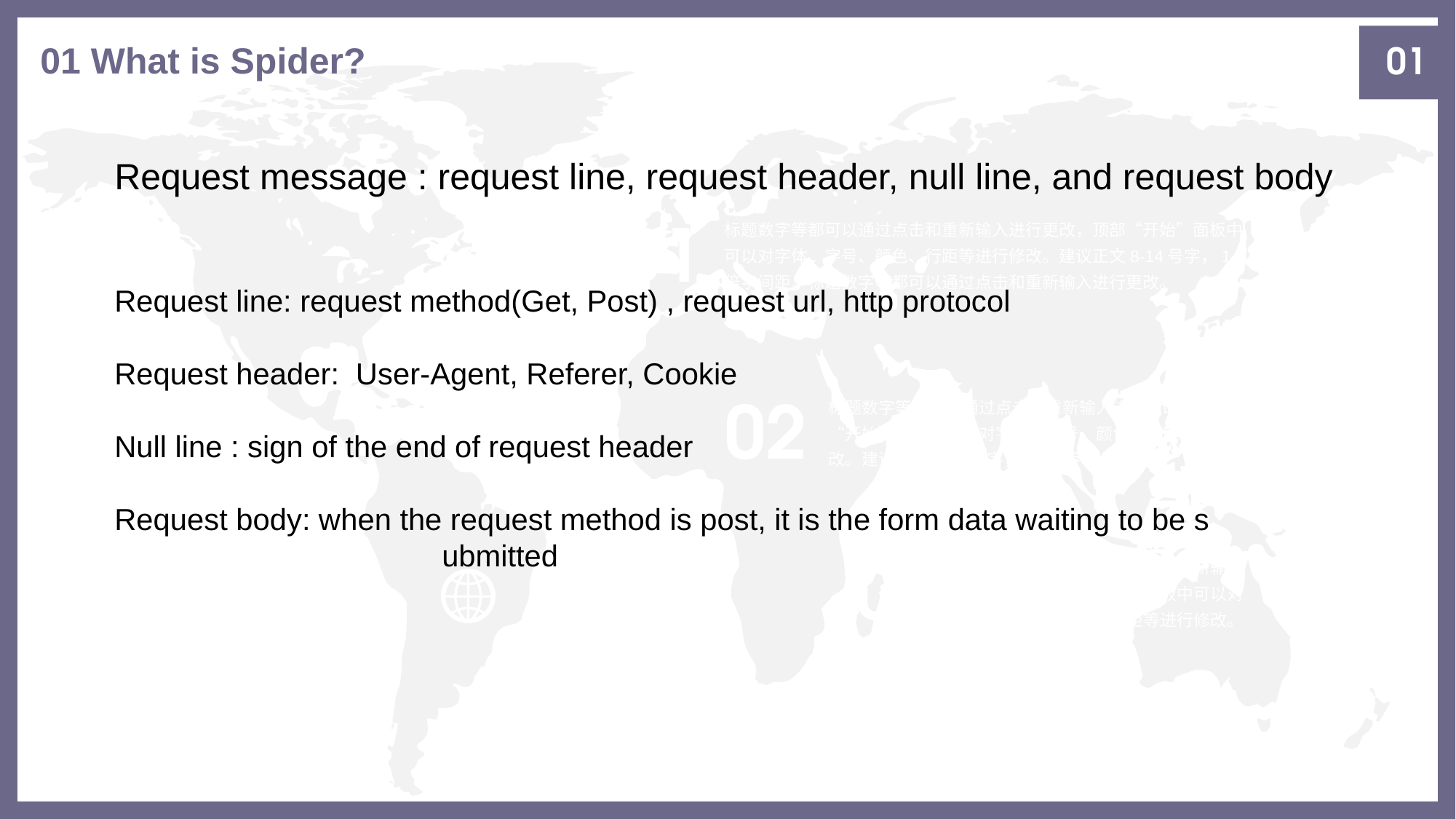

01
01 What is Spider?
Request message : request line, request header, null line, and request body
01
标题数字等都可以通过点击和重新输入进行更改，顶部“开始”面板中可以对字体、字号、颜色、行距等进行修改。建议正文8-14号字，1.3倍字间距。标题数字等都可以通过点击和重新输入进行更改。

Request line: request method(Get, Post) , request url, http protocol

Request header:  User-Agent, Referer, Cookie

Null line : sign of the end of request header

Request body: when the request method is post, it is the form data waiting to be s				ubmitted
02
标题数字等都可以通过点击和重新输入进行更改，顶部“开始”面板中可以对字体、字号、颜色、行距等进行修改。建议正文8-14号字，1.3倍字间距。

03
标题数字等都可以通过点击和重新输入进行更改，顶部“开始”面板中可以对字体、字号、颜色、行距等进行修改。